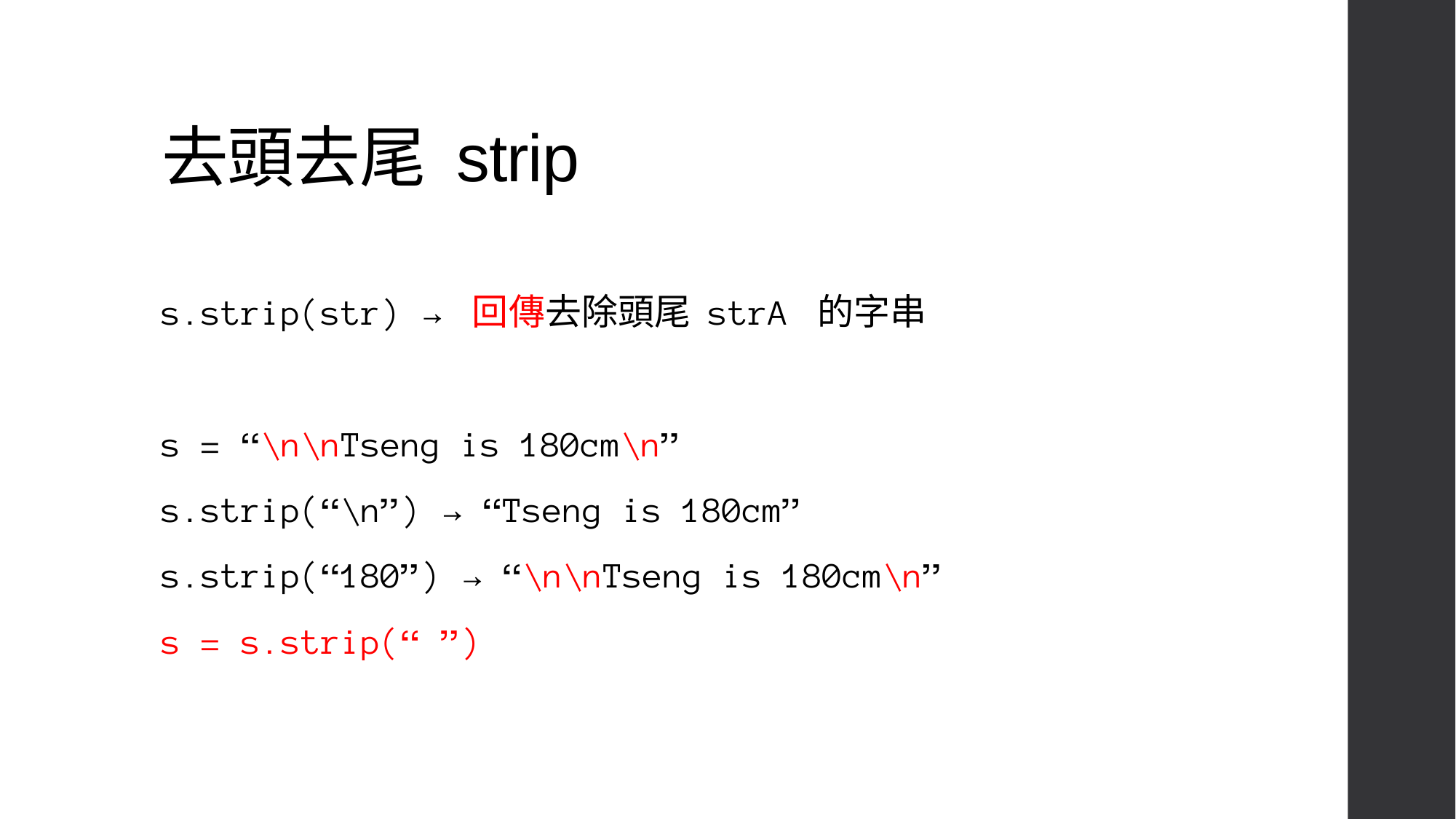

# 去頭去尾 strip

s.strip(str) → 回傳去除頭尾 strA 的字串

s = “\n\nTseng is 180cm\n”
s.strip(“\n”) → “Tseng is 180cm”
s.strip(“180”) → “\n\nTseng is 180cm\n”
s = s.strip(“ ”)